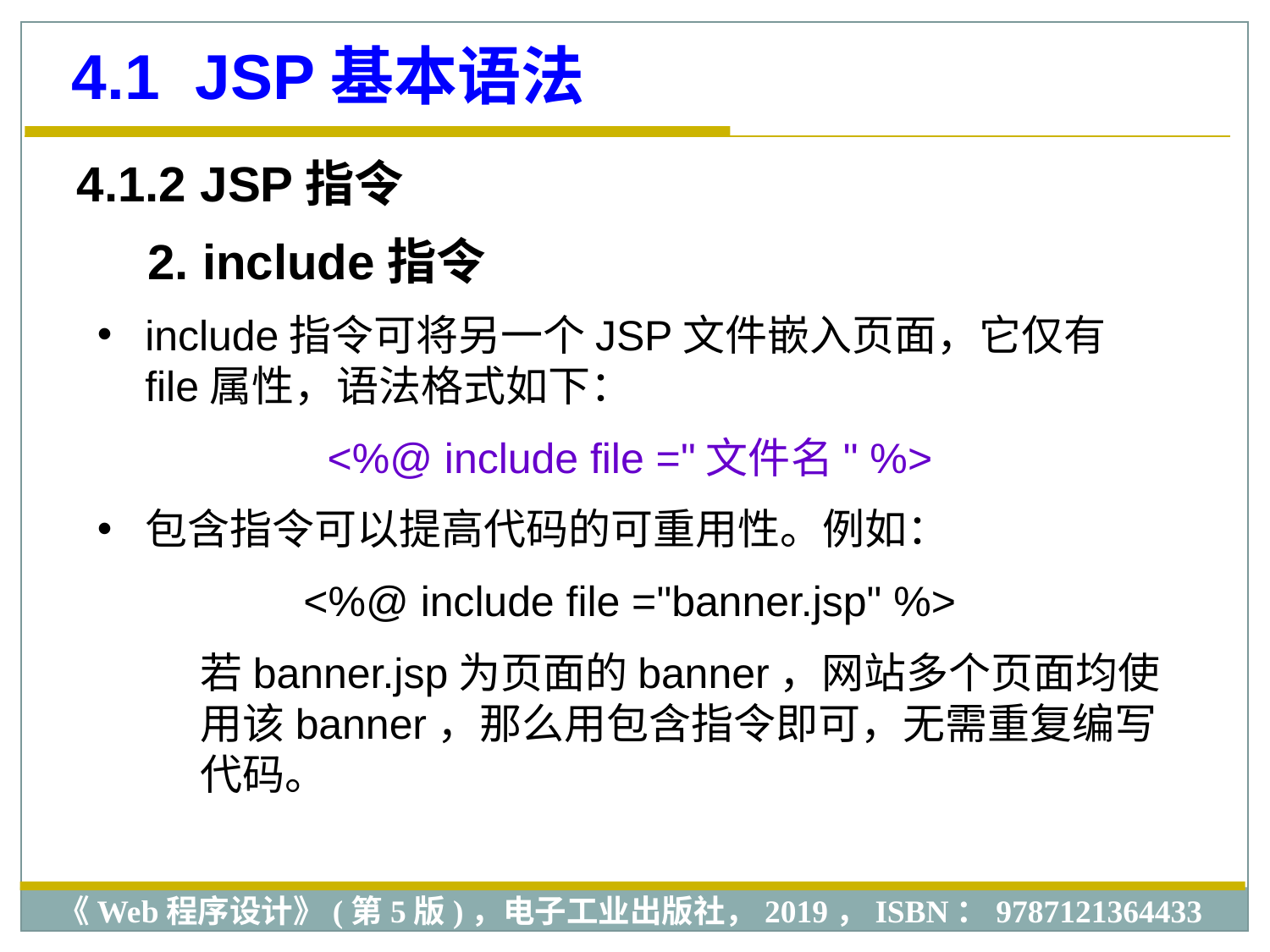

4.1  JSP基本语法
4.1.2 JSP指令
2. include指令
include指令可将另一个JSP文件嵌入页面，它仅有file属性，语法格式如下：
<%@ include file ="文件名" %>
包含指令可以提高代码的可重用性。例如：
<%@ include file ="banner.jsp" %>
若banner.jsp为页面的banner，网站多个页面均使用该banner，那么用包含指令即可，无需重复编写代码。